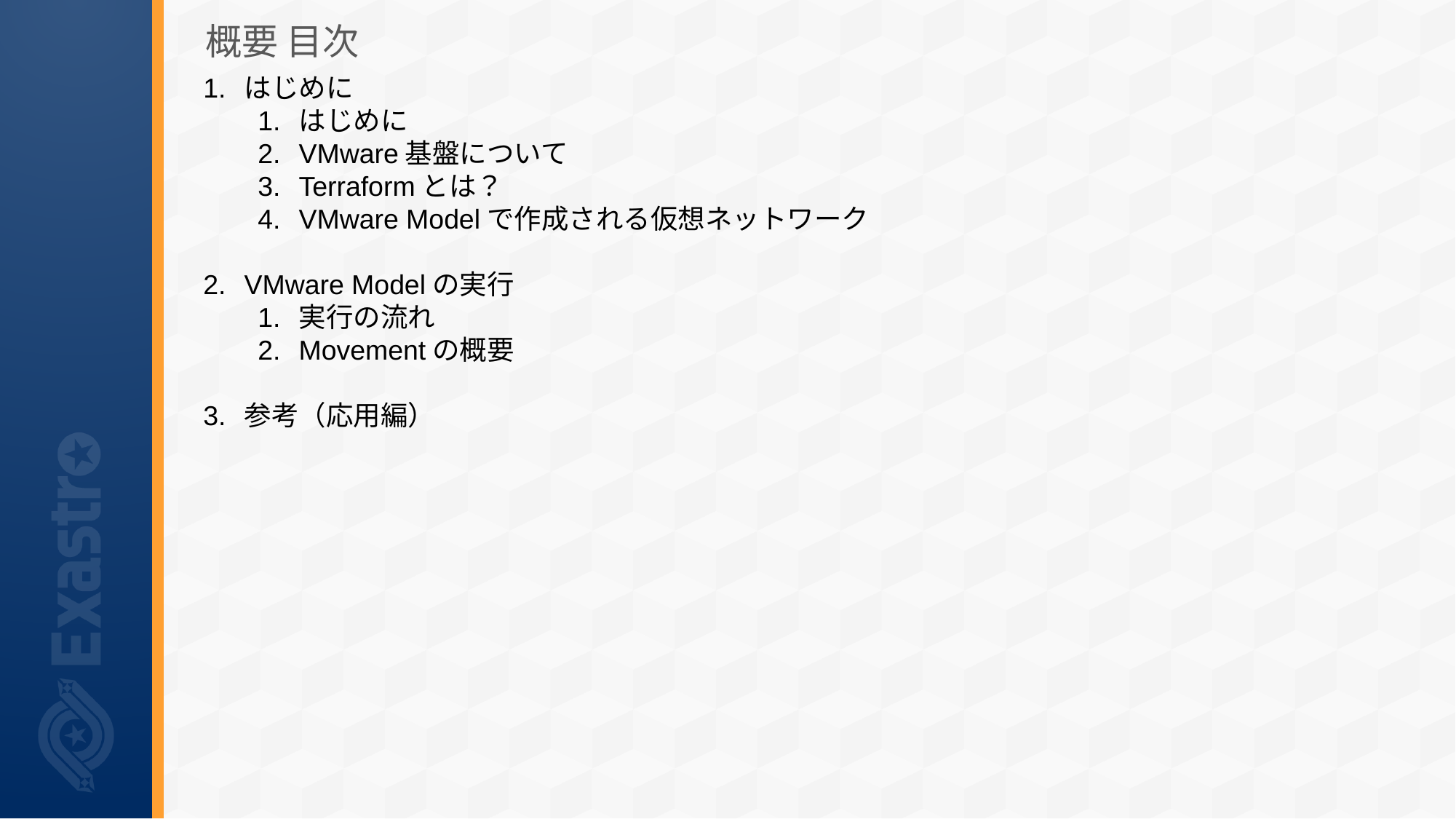

# 概要 目次
はじめに
はじめに
VMware基盤について
Terraformとは？
VMware Modelで作成される仮想ネットワーク

VMware Modelの実行
実行の流れ
Movementの概要

参考（応用編）